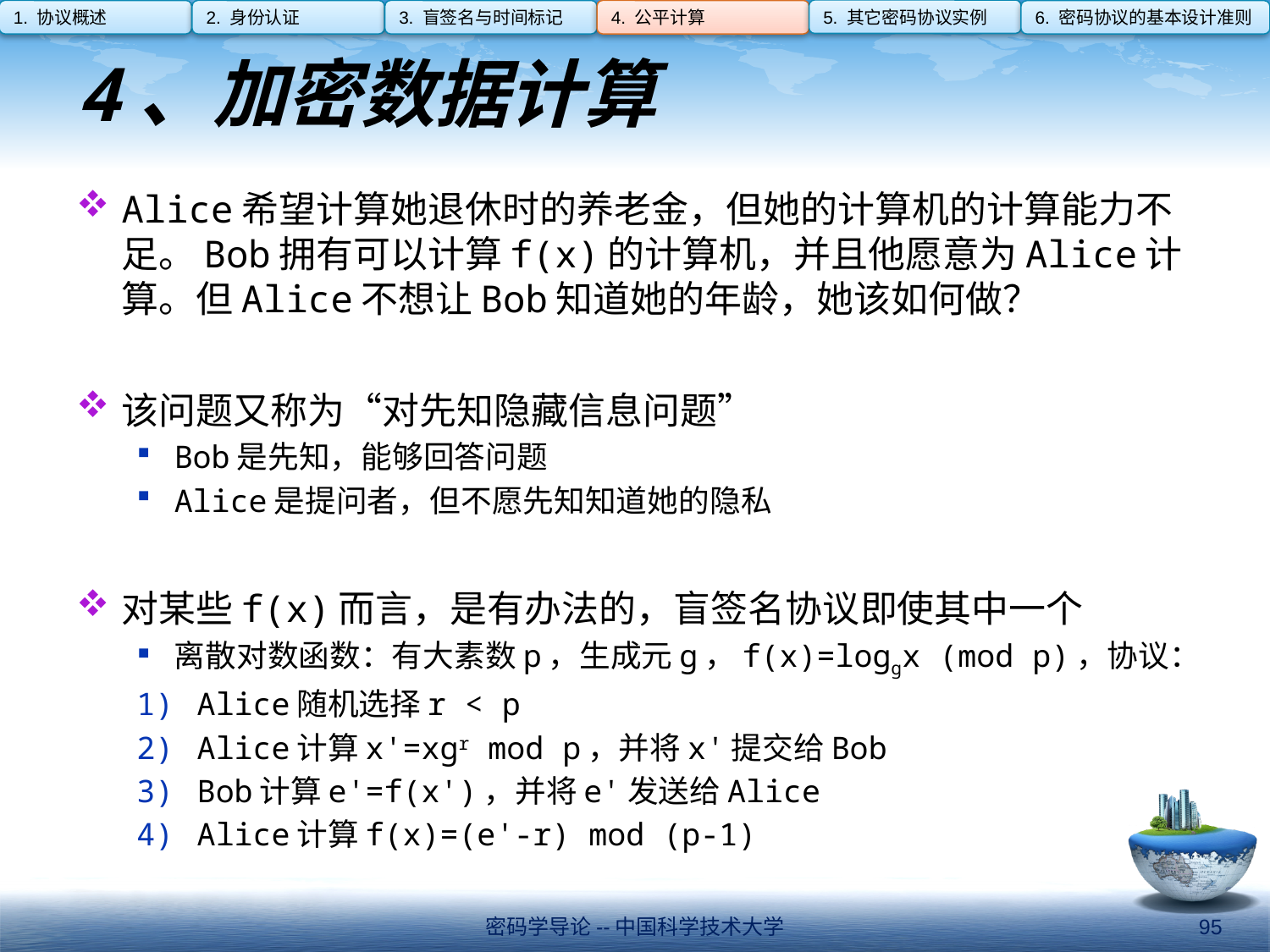

5. 其它密码协议实例
1. 协议概述
2. 身份认证
3. 盲签名与时间标记
4. 公平计算
6. 密码协议的基本设计准则
# 4、加密数据计算
Alice希望计算她退休时的养老金，但她的计算机的计算能力不足。Bob拥有可以计算f(x)的计算机，并且他愿意为Alice计算。但Alice不想让Bob知道她的年龄，她该如何做？

该问题又称为“对先知隐藏信息问题”
Bob是先知，能够回答问题
Alice是提问者，但不愿先知知道她的隐私

对某些f(x)而言，是有办法的，盲签名协议即使其中一个
离散对数函数：有大素数p，生成元g，f(x)=loggx (mod p)，协议：
Alice随机选择r < p
Alice计算x'=xgr mod p，并将x'提交给Bob
Bob计算e'=f(x')，并将e'发送给Alice
Alice计算f(x)=(e'-r) mod (p-1)
密码学导论--中国科学技术大学
95